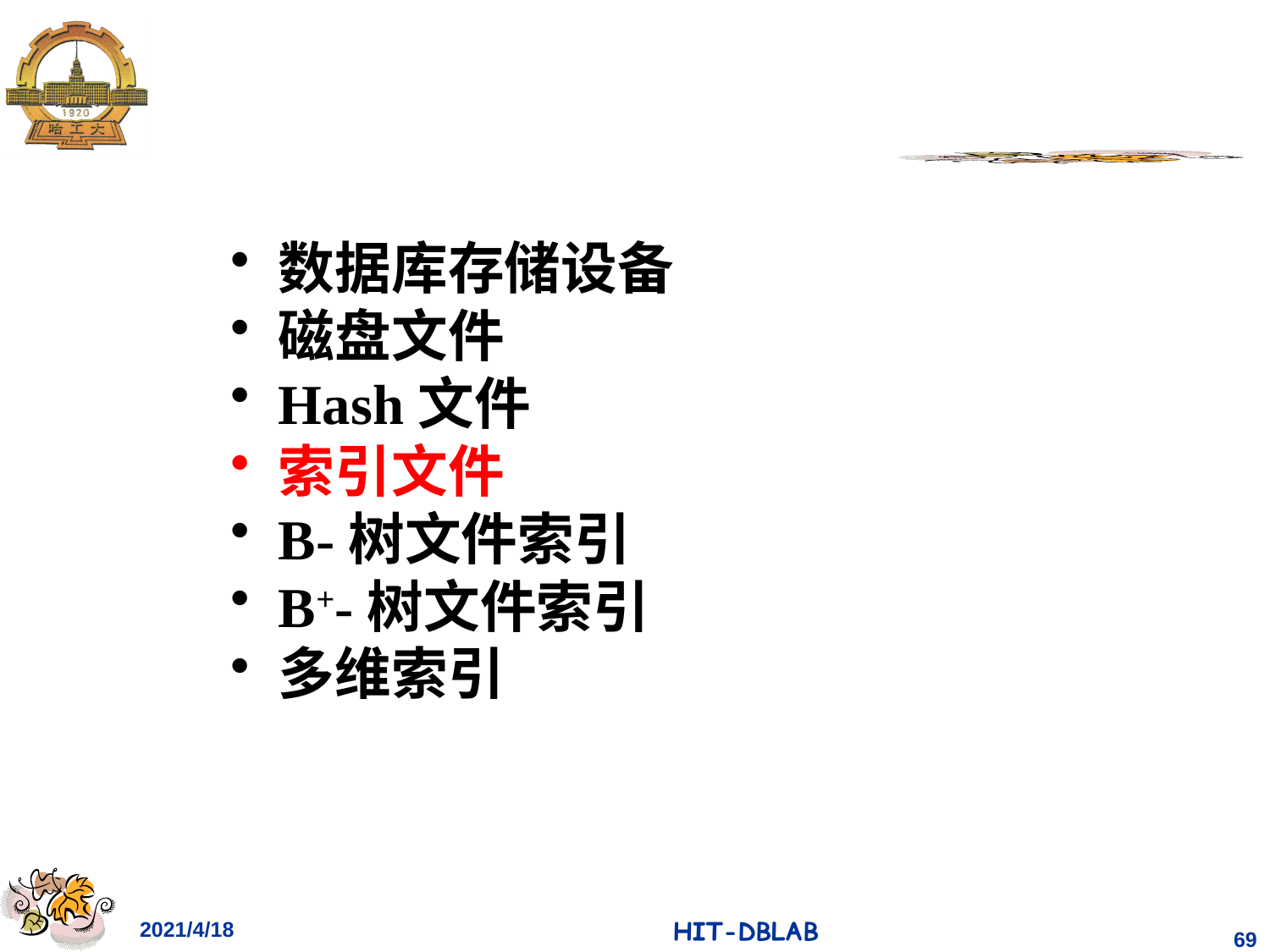

数据库存储设备
磁盘文件
Hash文件
索引文件
B-树文件索引
B+-树文件索引
多维索引
2021/4/18
HIT-DBLAB
69